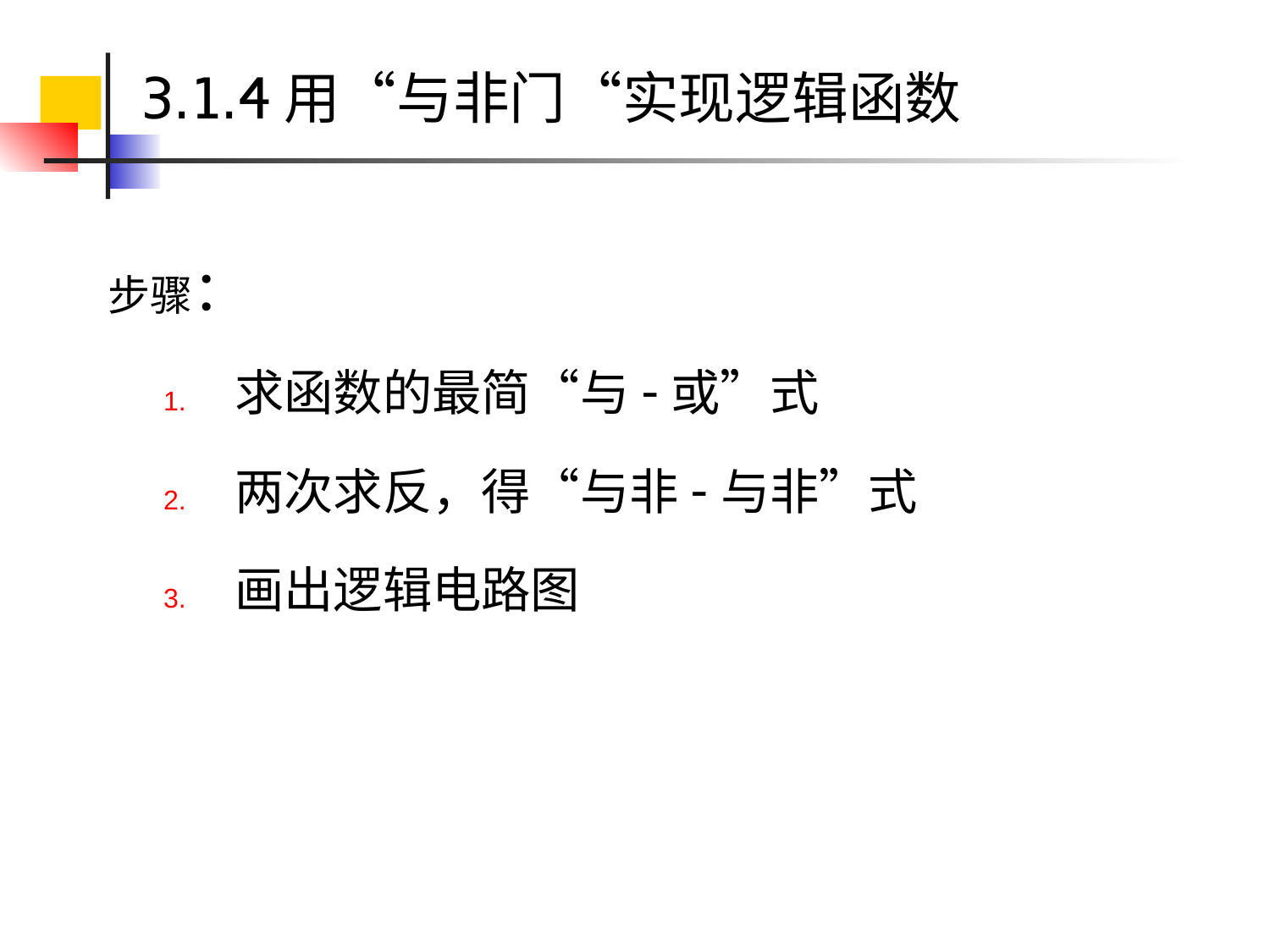

3.1.4用“与非门“实现逻辑函数

步骤：
求函数的最简“与-或”式
两次求反，得“与非-与非”式
画出逻辑电路图